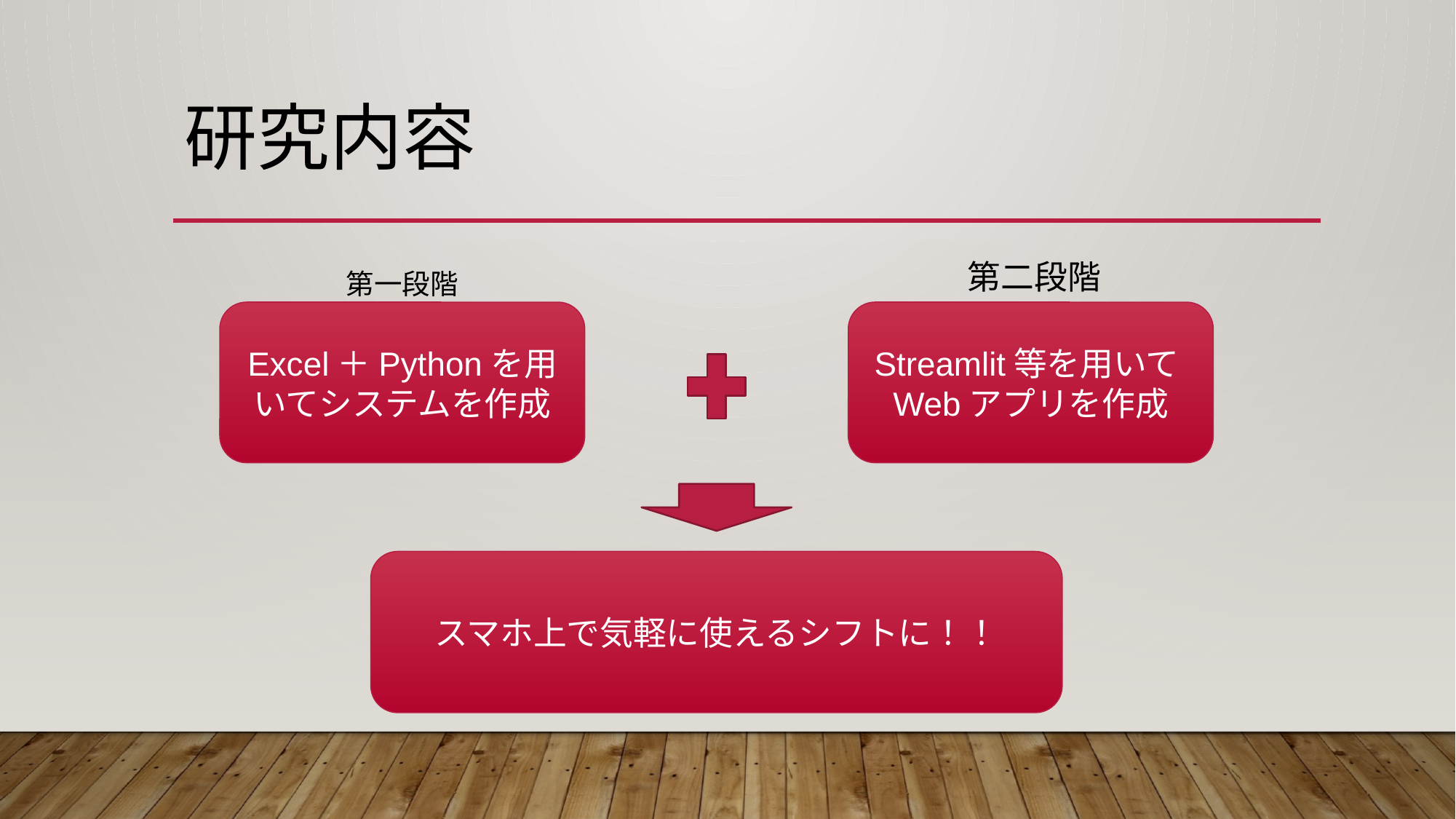

# 研究内容
第二段階
第一段階
Excel＋Pythonを用いてシステムを作成
Streamlit等を用いてWebアプリを作成

スマホ上で気軽に使えるシフトに！！